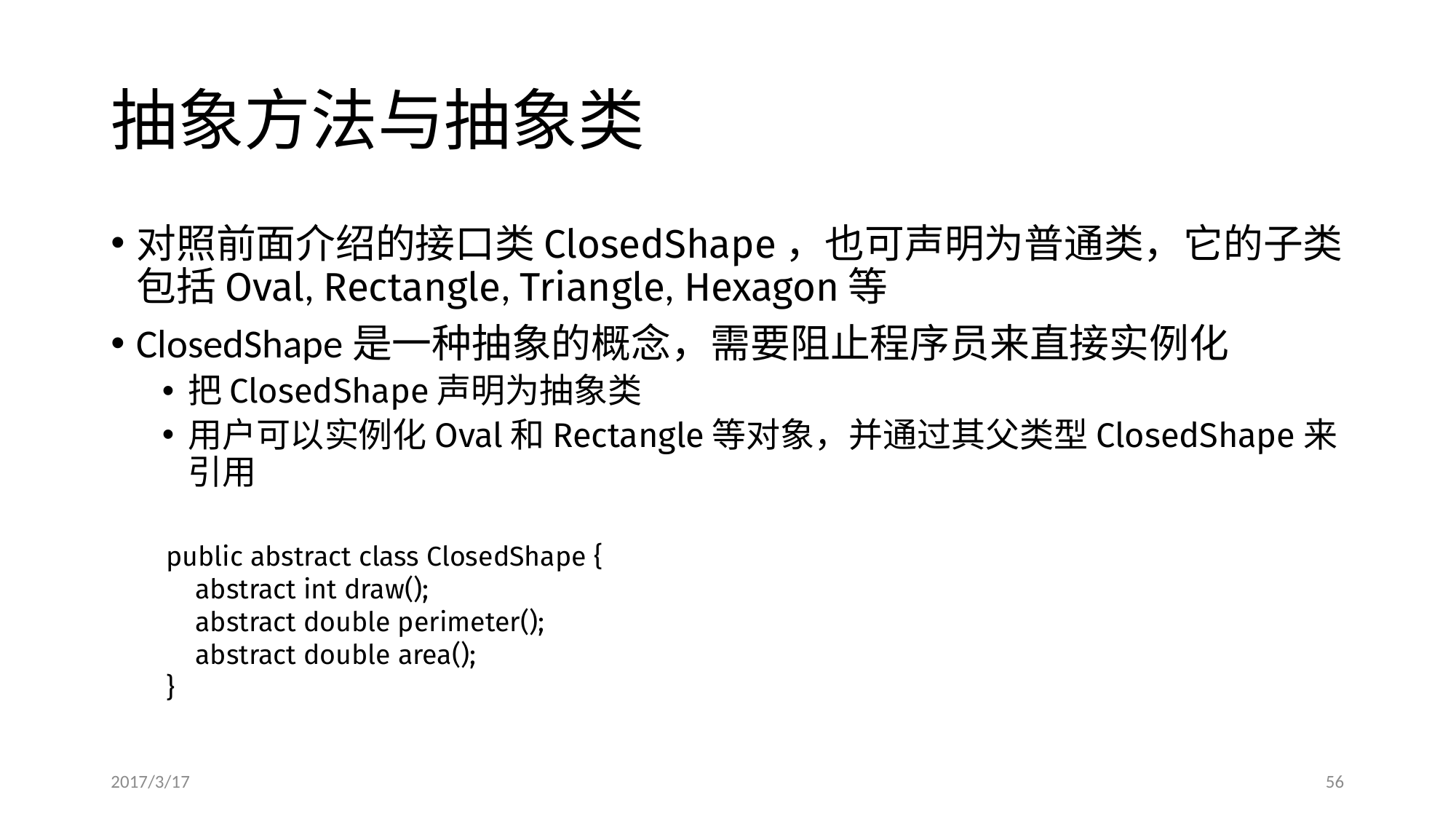

# 抽象方法与抽象类
对照前面介绍的接口类ClosedShape，也可声明为普通类，它的子类包括Oval, Rectangle, Triangle, Hexagon等
ClosedShape是一种抽象的概念，需要阻止程序员来直接实例化
把ClosedShape声明为抽象类
用户可以实例化Oval和Rectangle等对象，并通过其父类型ClosedShape来引用
public abstract class ClosedShape {
    abstract int draw();
    abstract double perimeter();
    abstract double area();
}
2017/3/17
56